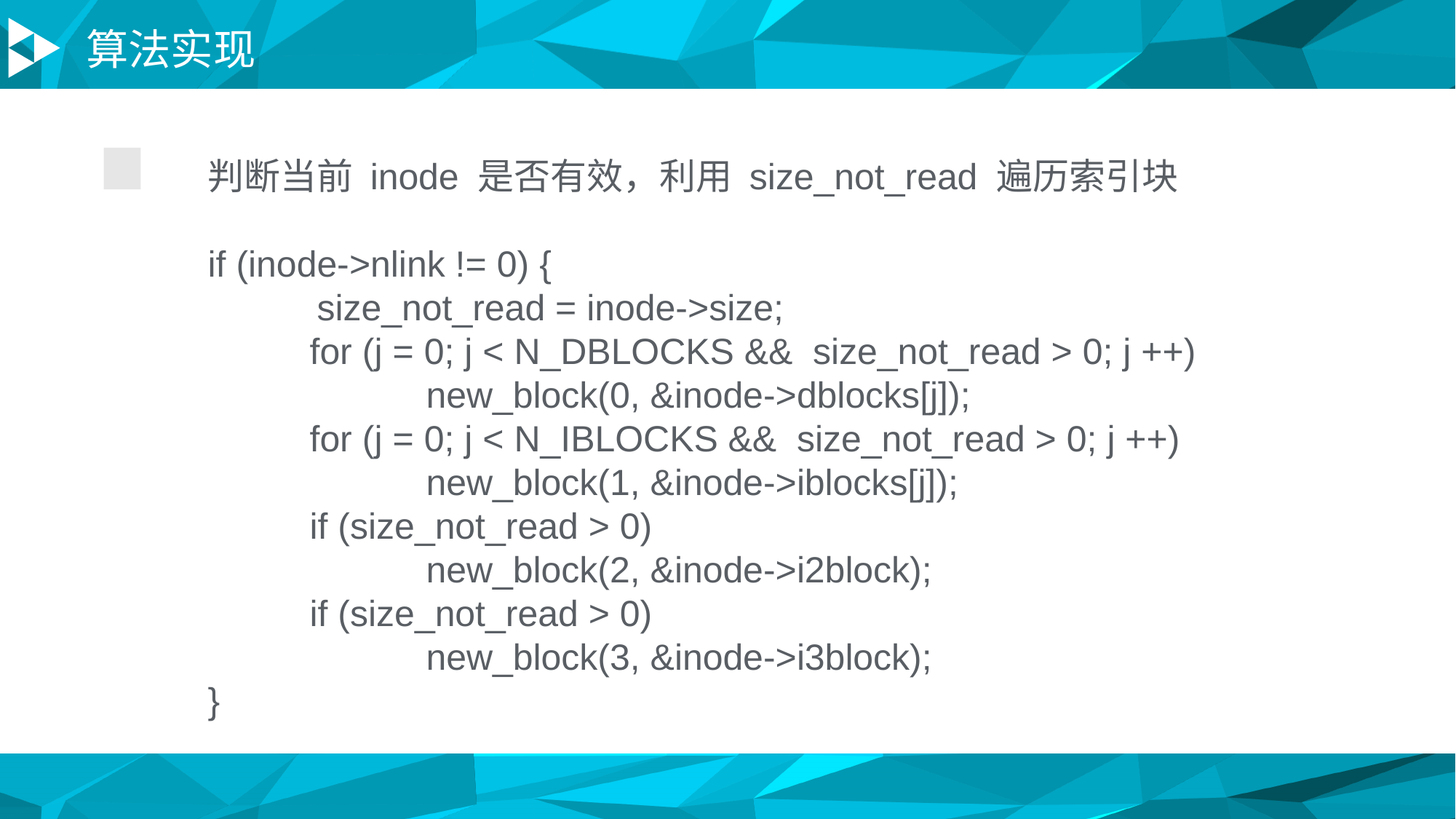

算法实现

判断当前 inode 是否有效，利用 size_not_read 遍历索引块

if (inode->nlink != 0) {
        	size_not_read = inode->size;
          for (j = 0; j < N_DBLOCKS &&  size_not_read > 0; j ++)
          		new_block(0, &inode->dblocks[j]);
          for (j = 0; j < N_IBLOCKS &&  size_not_read > 0; j ++)
            	new_block(1, &inode->iblocks[j]);
          if (size_not_read > 0)
            	new_block(2, &inode->i2block);
          if (size_not_read > 0)
            	new_block(3, &inode->i3block);
}